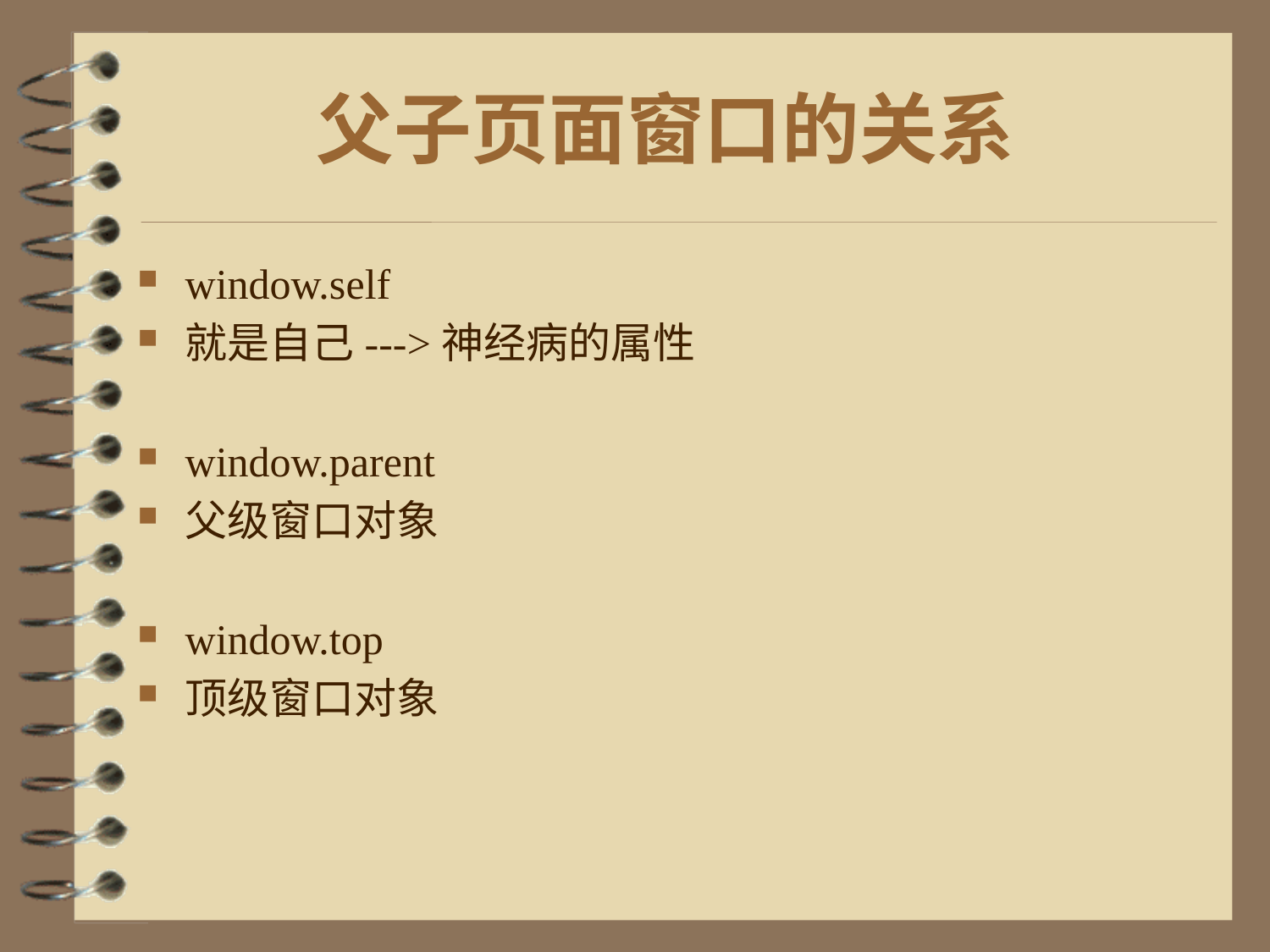

# 父子页面窗口的关系
window.self
就是自己--->神经病的属性

window.parent
父级窗口对象

window.top
顶级窗口对象